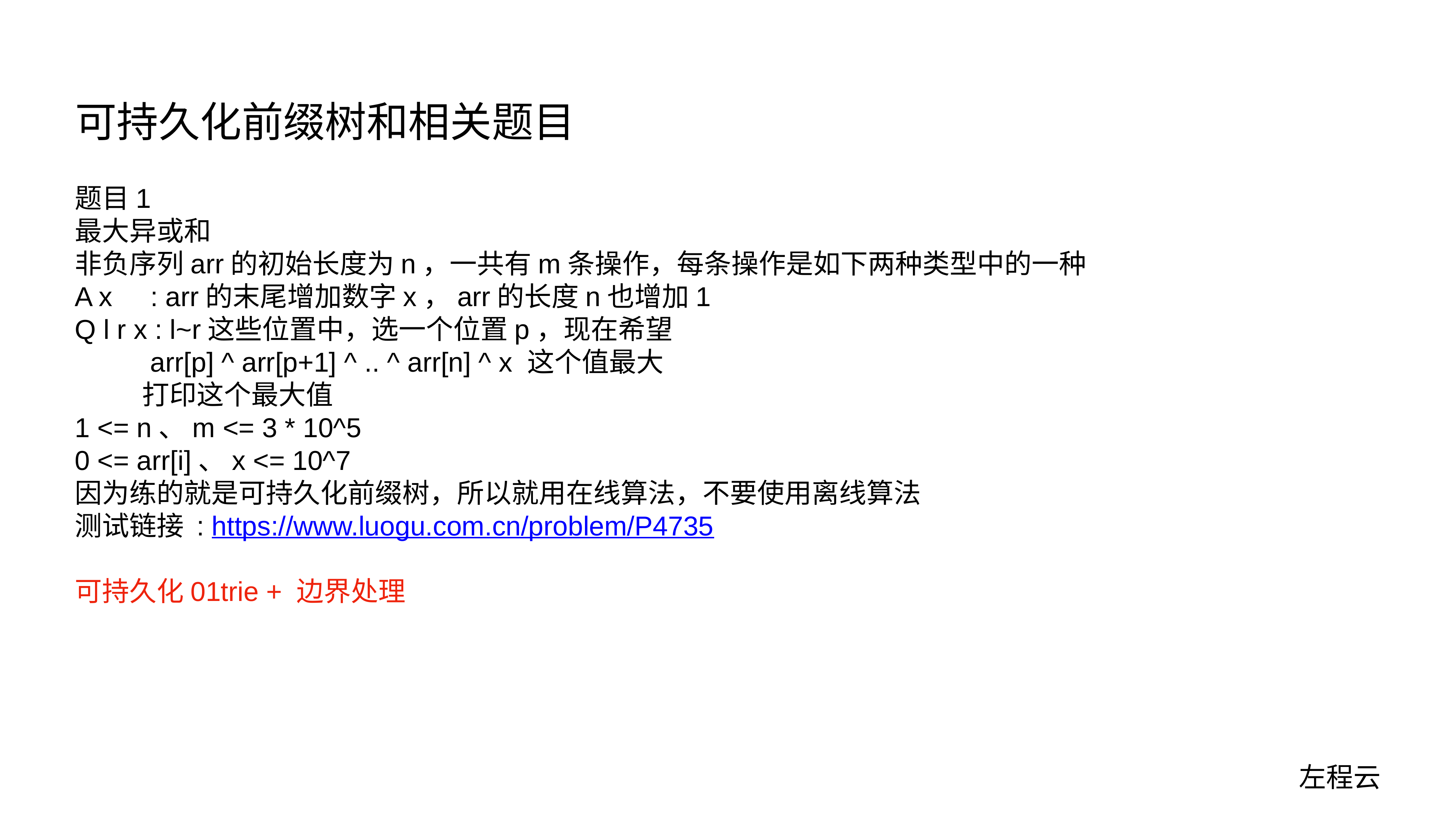

# 可持久化前缀树和相关题目
题目1
最大异或和
非负序列arr的初始长度为n，一共有m条操作，每条操作是如下两种类型中的一种
A x     : arr的末尾增加数字x，arr的长度n也增加1
Q l r x : l~r这些位置中，选一个位置p，现在希望
          arr[p] ^ arr[p+1] ^ .. ^ arr[n] ^ x 这个值最大
          打印这个最大值
1 <= n、m <= 3 * 10^5
0 <= arr[i]、x <= 10^7
因为练的就是可持久化前缀树，所以就用在线算法，不要使用离线算法
测试链接 : https://www.luogu.com.cn/problem/P4735

可持久化01trie + 边界处理
左程云